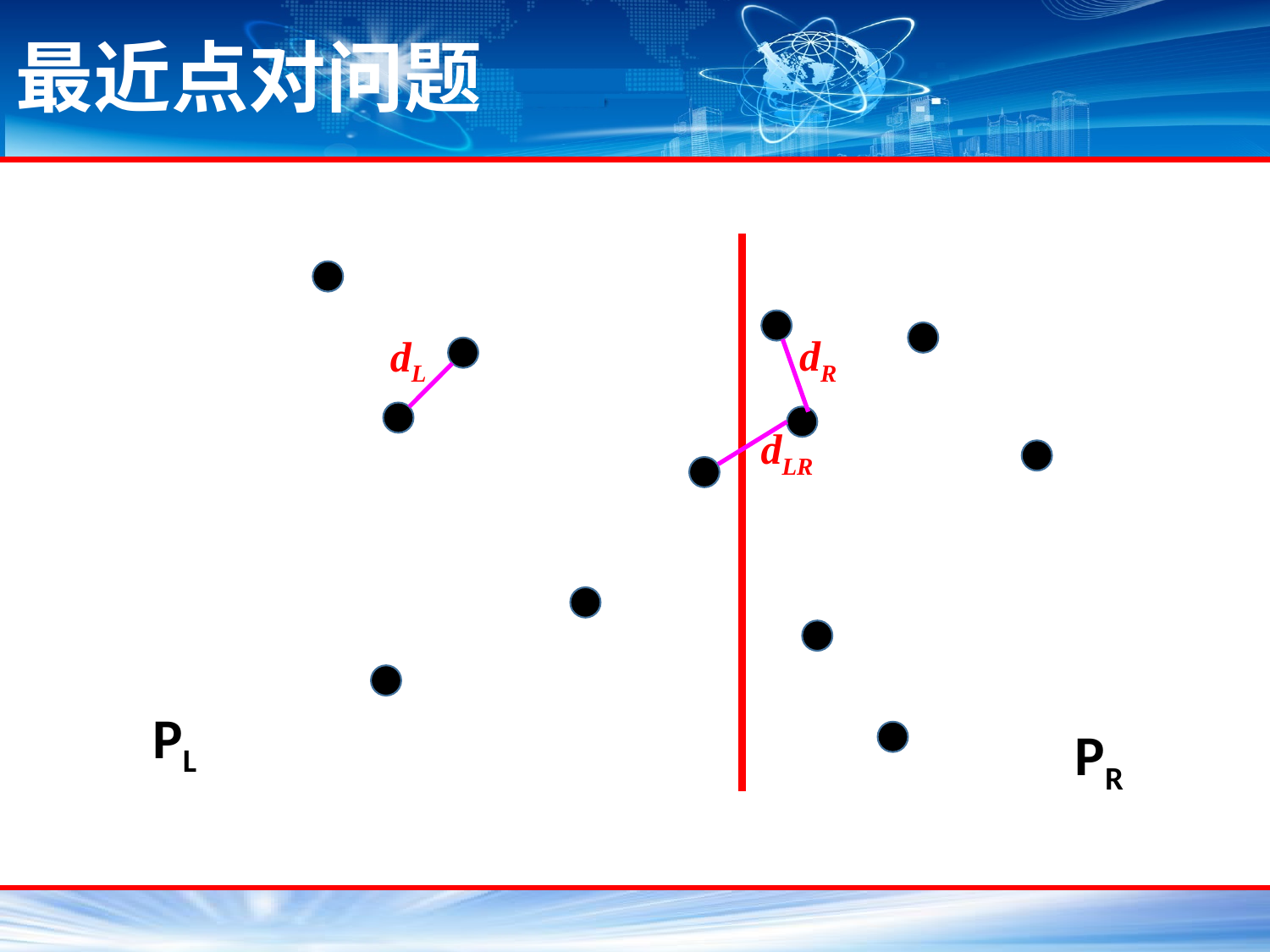

# 最近点对问题

dR
dL

dLR

PL
PR